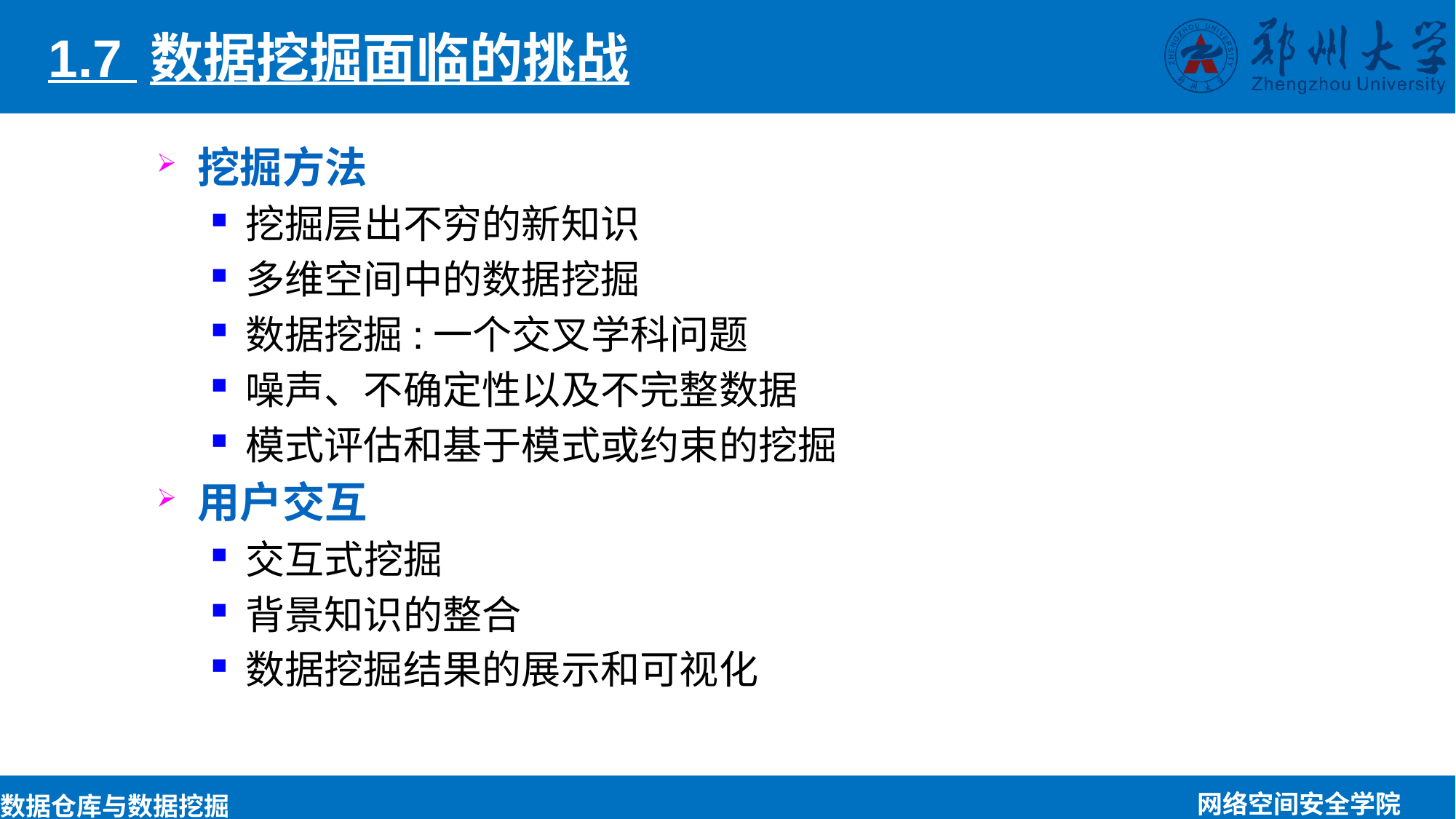

1.7 数据挖掘面临的挑战
挖掘方法
挖掘层出不穷的新知识
多维空间中的数据挖掘
数据挖掘:一个交叉学科问题
噪声、不确定性以及不完整数据
模式评估和基于模式或约束的挖掘
用户交互
交互式挖掘
背景知识的整合
数据挖掘结果的展示和可视化